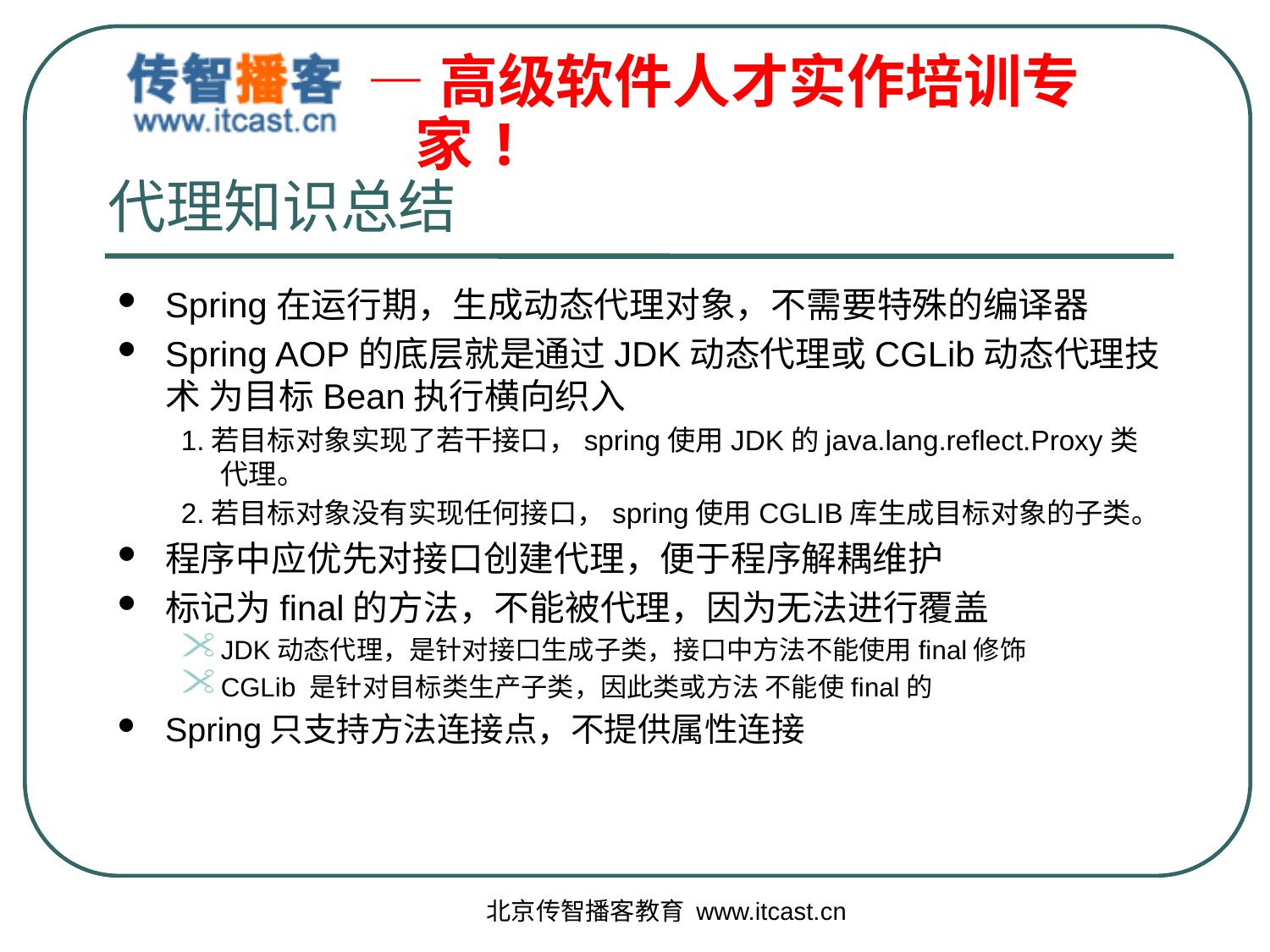

# 代理知识总结
Spring在运行期，生成动态代理对象，不需要特殊的编译器
Spring AOP的底层就是通过JDK动态代理或CGLib动态代理技术 为目标Bean执行横向织入
1.若目标对象实现了若干接口，spring使用JDK的java.lang.reflect.Proxy类代理。
2.若目标对象没有实现任何接口，spring使用CGLIB库生成目标对象的子类。
程序中应优先对接口创建代理，便于程序解耦维护
标记为final的方法，不能被代理，因为无法进行覆盖
JDK动态代理，是针对接口生成子类，接口中方法不能使用final修饰
CGLib 是针对目标类生产子类，因此类或方法 不能使final的
Spring只支持方法连接点，不提供属性连接
北京传智播客教育 www.itcast.cn